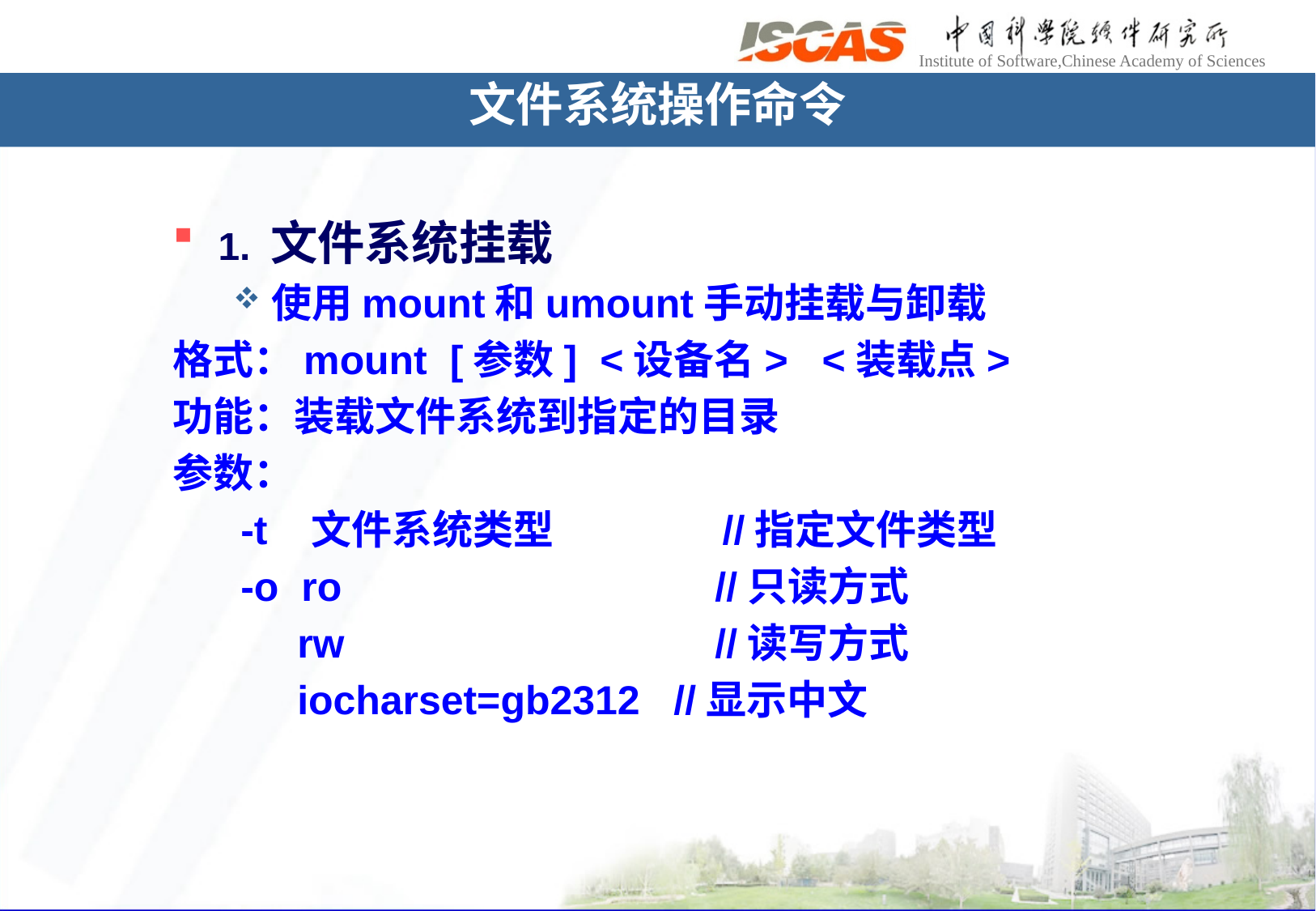

# 文件系统操作命令
1. 文件系统挂载
使用mount和umount手动挂载与卸载
格式：mount  [参数]  <设备名>   <装载点>
功能：装载文件系统到指定的目录
参数：
      -t   文件系统类型    	 //指定文件类型
      -o  ro                      	 //只读方式
           rw                       	 //读写方式
           iocharset=gb2312   //显示中文